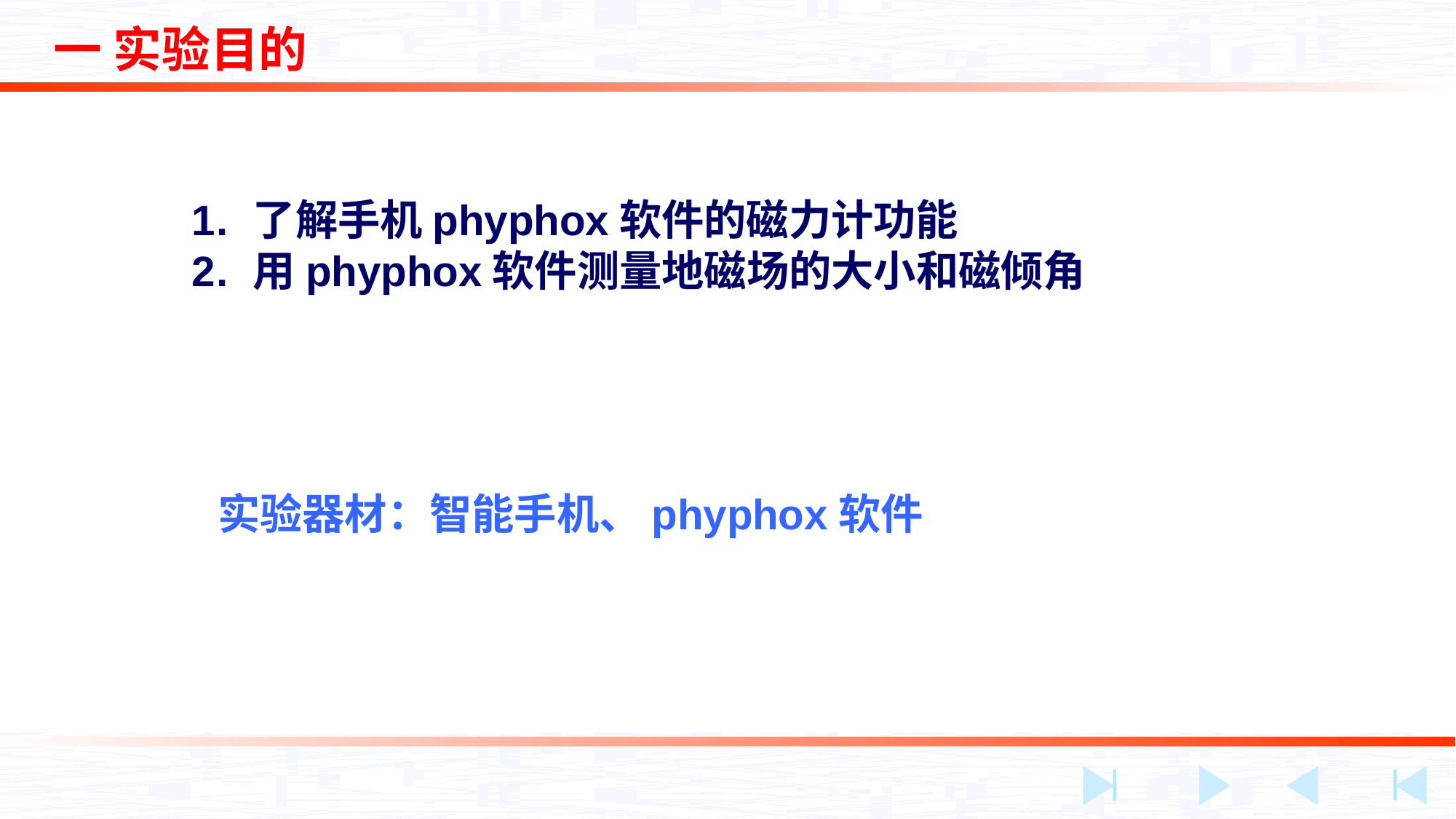

一 实验目的
了解手机phyphox软件的磁力计功能
用phyphox软件测量地磁场的大小和磁倾角
实验器材：智能手机、phyphox软件